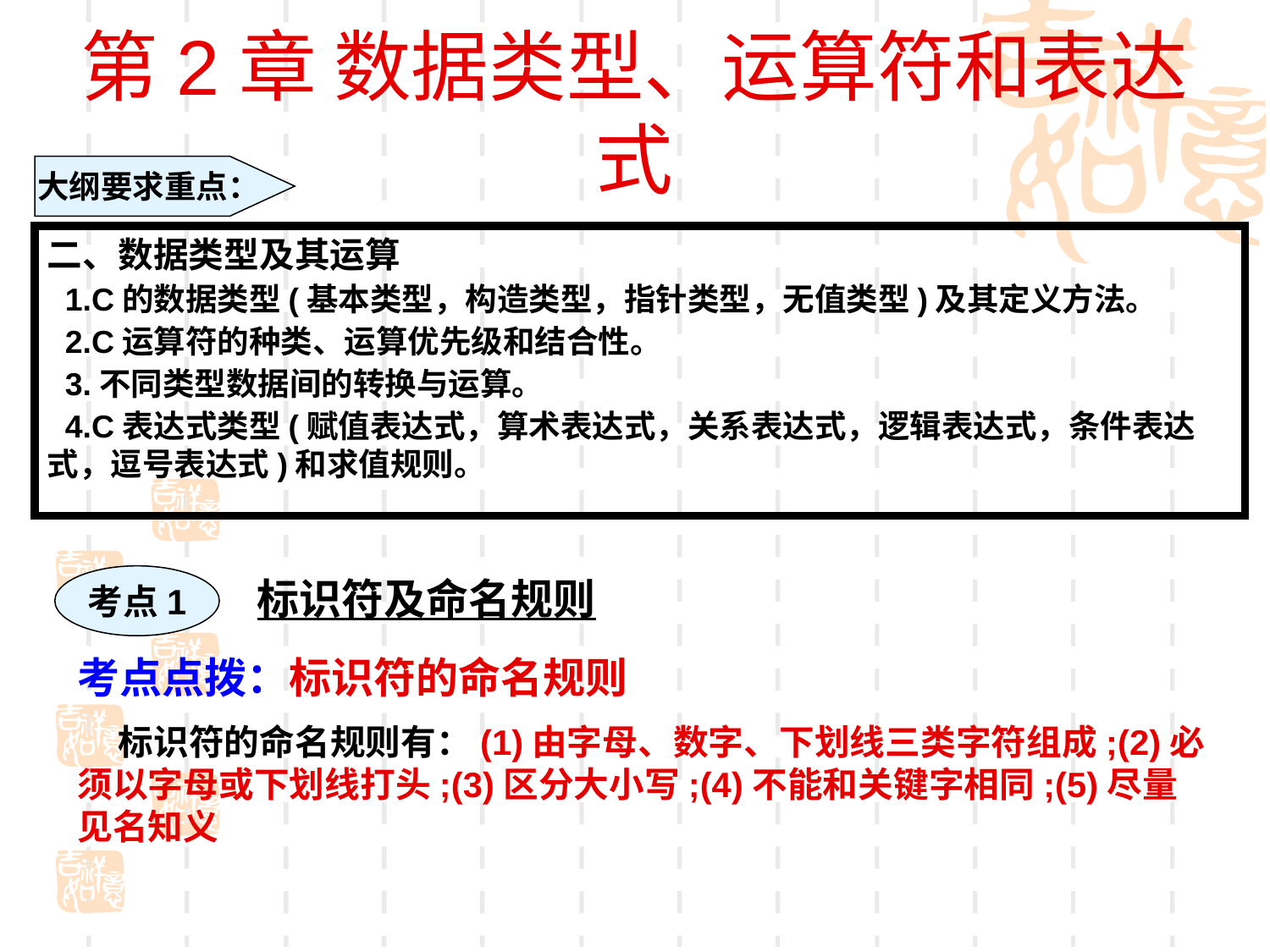

第2章 数据类型、运算符和表达式
大纲要求重点：
二、数据类型及其运算
  1.C的数据类型(基本类型，构造类型，指针类型，无值类型)及其定义方法。
  2.C运算符的种类、运算优先级和结合性。
  3.不同类型数据间的转换与运算。
  4.C表达式类型(赋值表达式，算术表达式，关系表达式，逻辑表达式，条件表达式，逗号表达式)和求值规则。
考点1
标识符及命名规则
考点点拨：标识符的命名规则
    标识符的命名规则有：(1)由字母、数字、下划线三类字符组成;(2)必须以字母或下划线打头;(3)区分大小写;(4)不能和关键字相同;(5)尽量见名知义